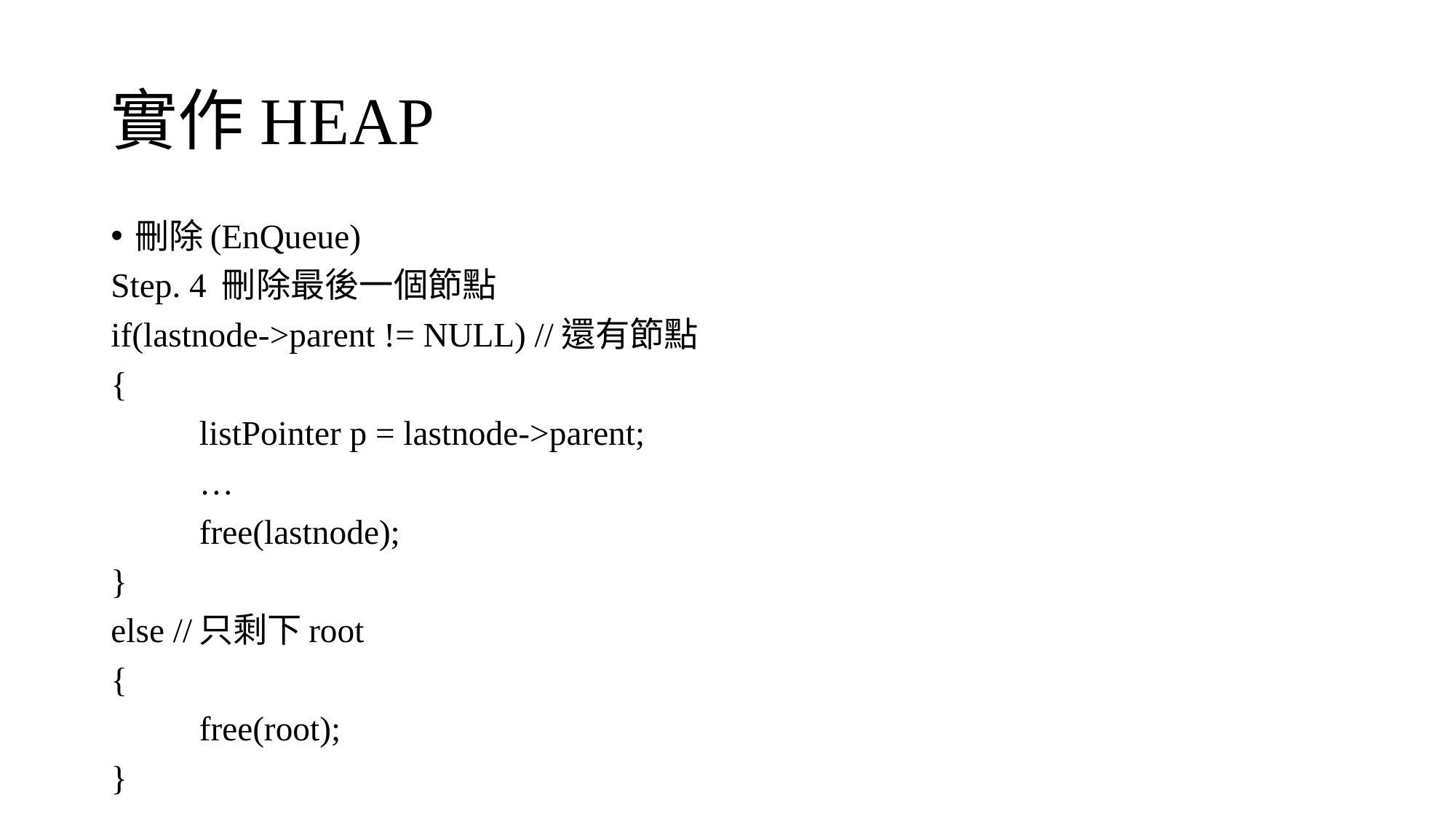

# 實作HEAP
刪除(EnQueue)
Step. 4 刪除最後一個節點
if(lastnode->parent != NULL) //還有節點
{
	listPointer p = lastnode->parent;
	…
	free(lastnode);
}
else //只剩下root
{
	free(root);
}